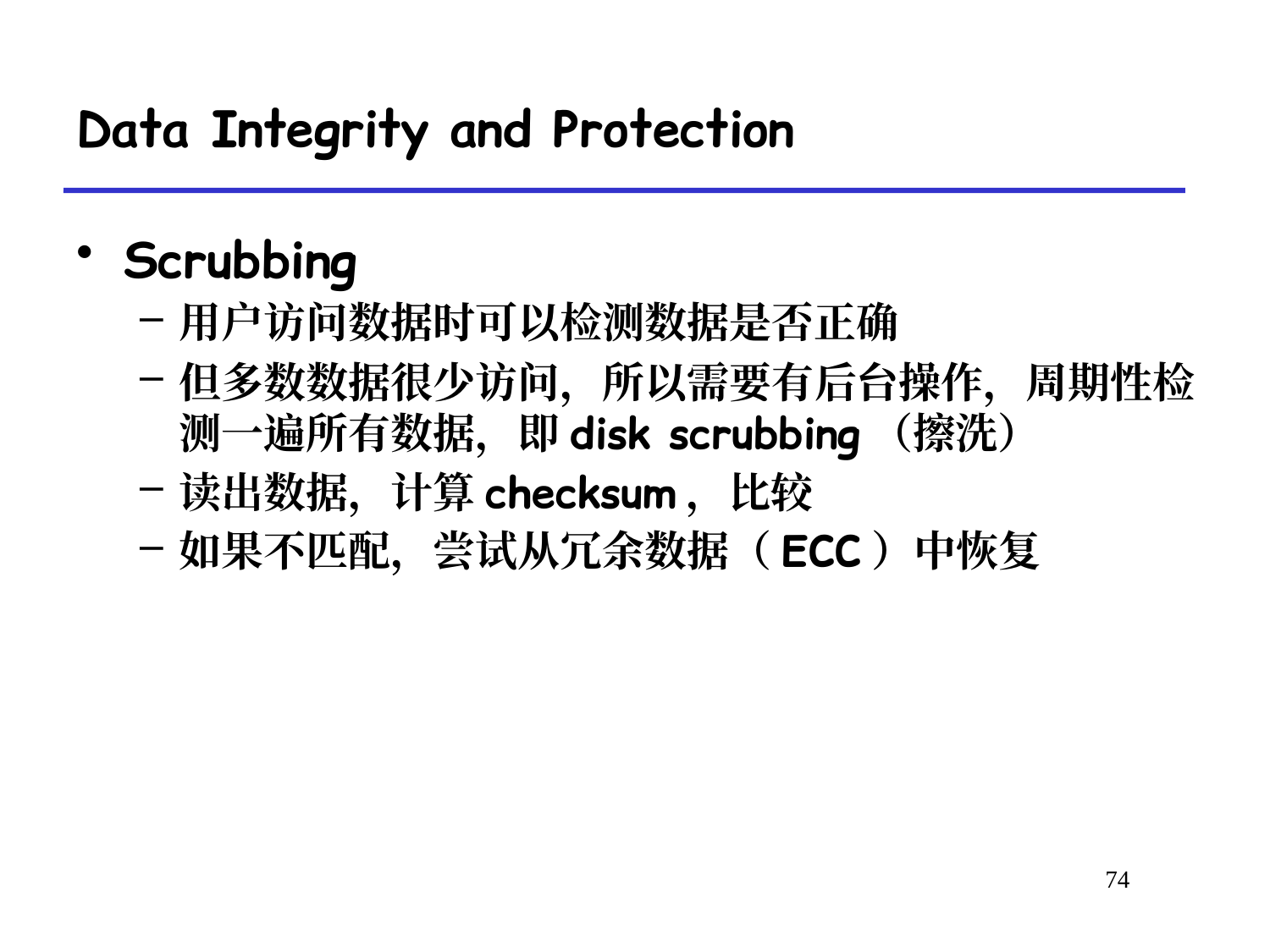

# Data Integrity and Protection
Scrubbing
用户访问数据时可以检测数据是否正确
但多数数据很少访问，所以需要有后台操作，周期性检测一遍所有数据，即disk scrubbing（擦洗）
读出数据，计算checksum，比较
如果不匹配，尝试从冗余数据（ECC）中恢复
74